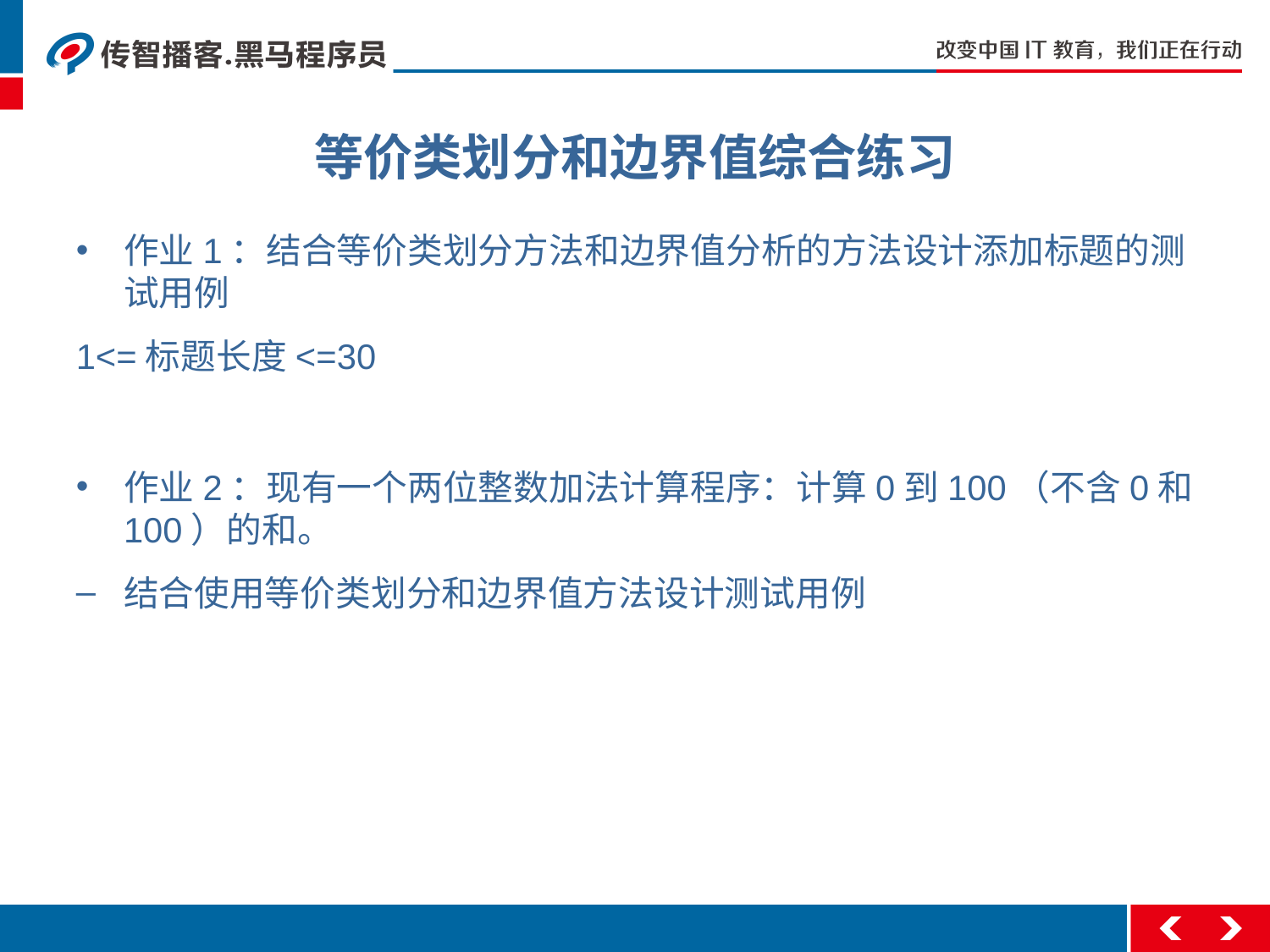

# 等价类划分和边界值综合练习
作业1：结合等价类划分方法和边界值分析的方法设计添加标题的测试用例
1<=标题长度<=30

作业2：现有一个两位整数加法计算程序：计算0到100（不含0和100）的和。
结合使用等价类划分和边界值方法设计测试用例